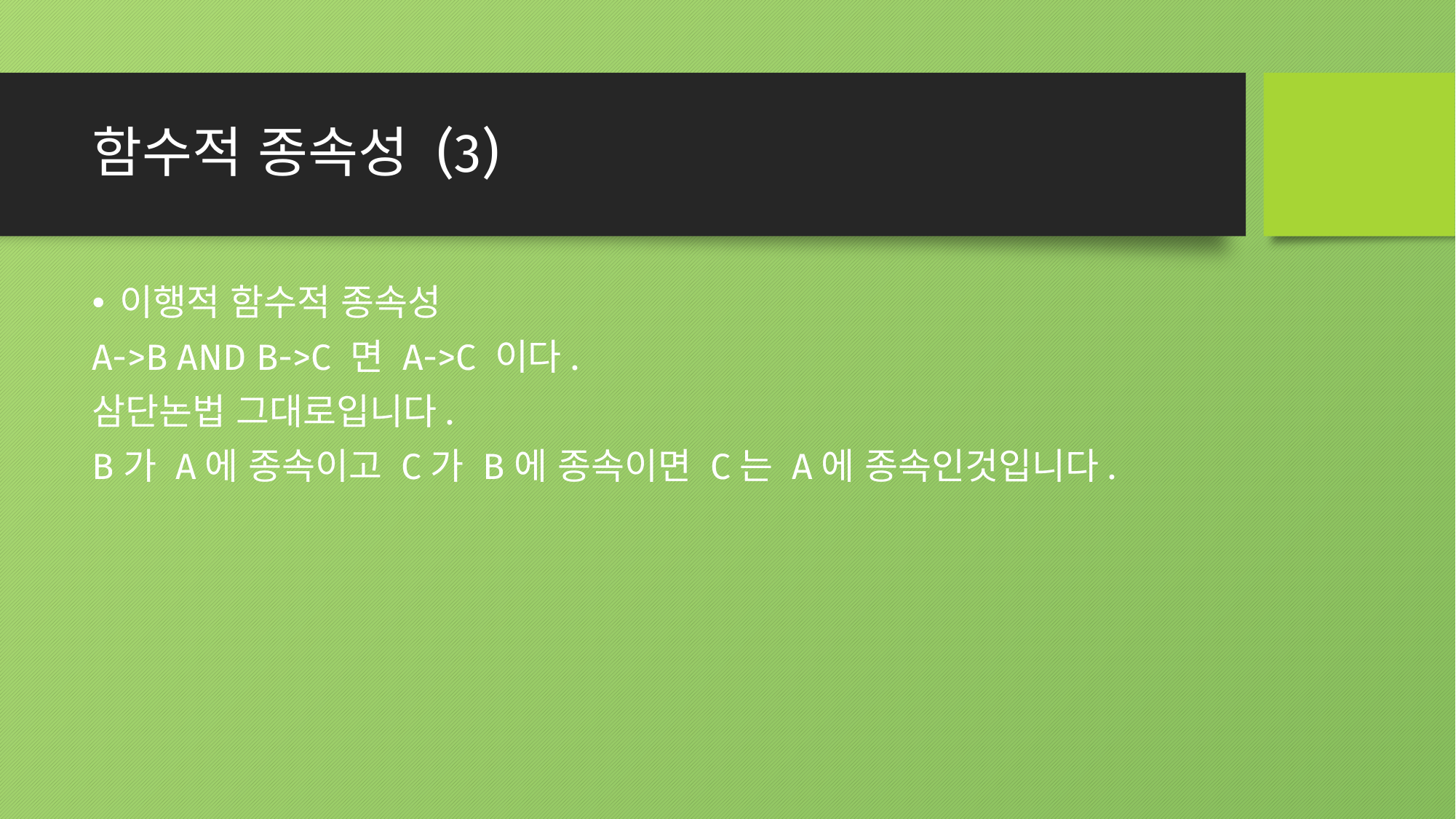

# 함수적 종속성 (3)
이행적 함수적 종속성
A->B AND B->C 면 A->C 이다.
삼단논법 그대로입니다.
B가 A에 종속이고 C가 B에 종속이면 C는 A에 종속인것입니다.